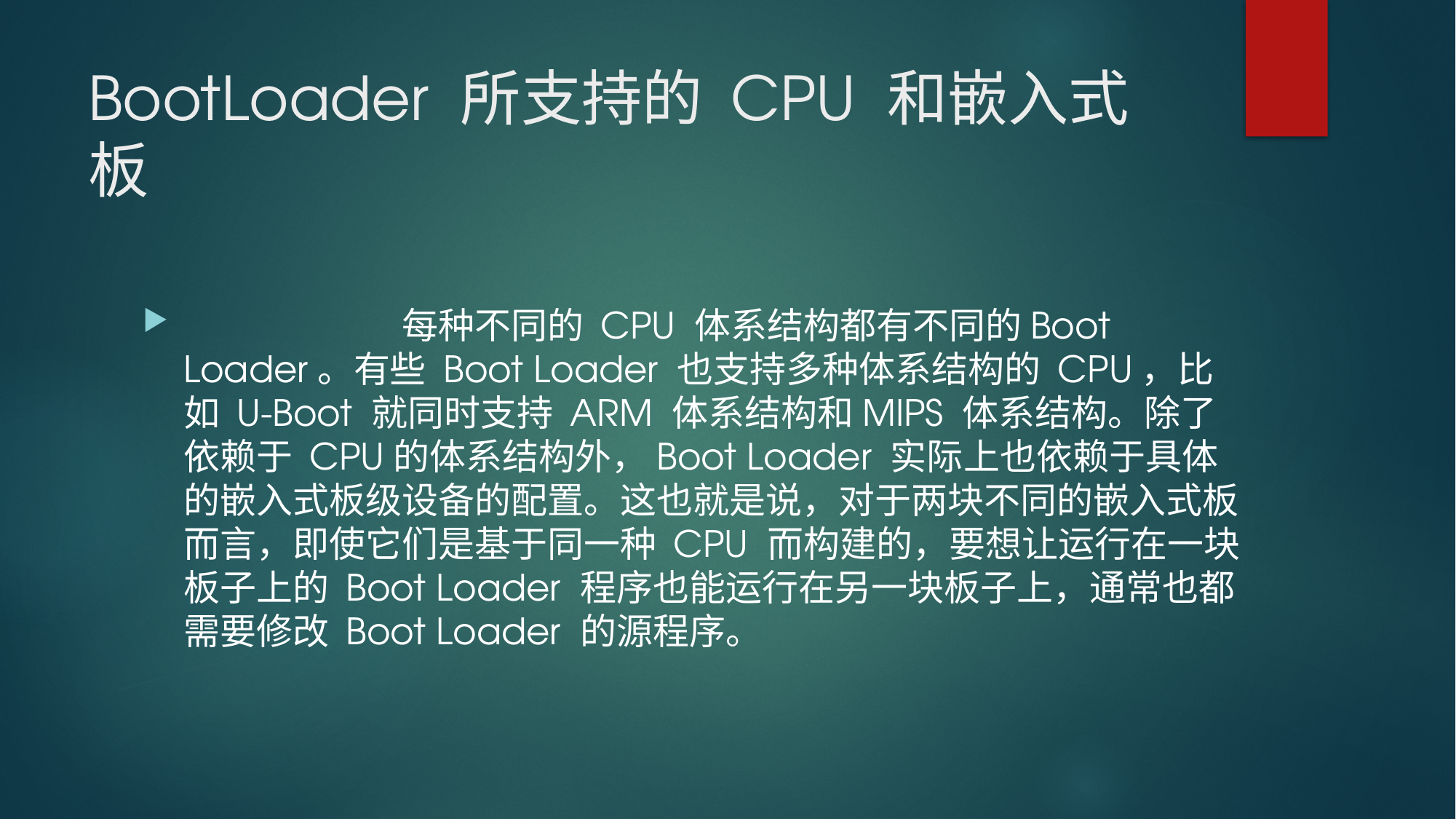

# BootLoader 所支持的 CPU 和嵌入式板

 		每种不同的 CPU 体系结构都有不同的Boot Loader。有些 Boot Loader 也支持多种体系结构的 CPU，比如 U-Boot 就同时支持 ARM 体系结构和MIPS 体系结构。除了依赖于 CPU的体系结构外，Boot Loader 实际上也依赖于具体的嵌入式板级设备的配置。这也就是说，对于两块不同的嵌入式板而言，即使它们是基于同一种 CPU 而构建的，要想让运行在一块板子上的 Boot Loader 程序也能运行在另一块板子上，通常也都需要修改 Boot Loader 的源程序。